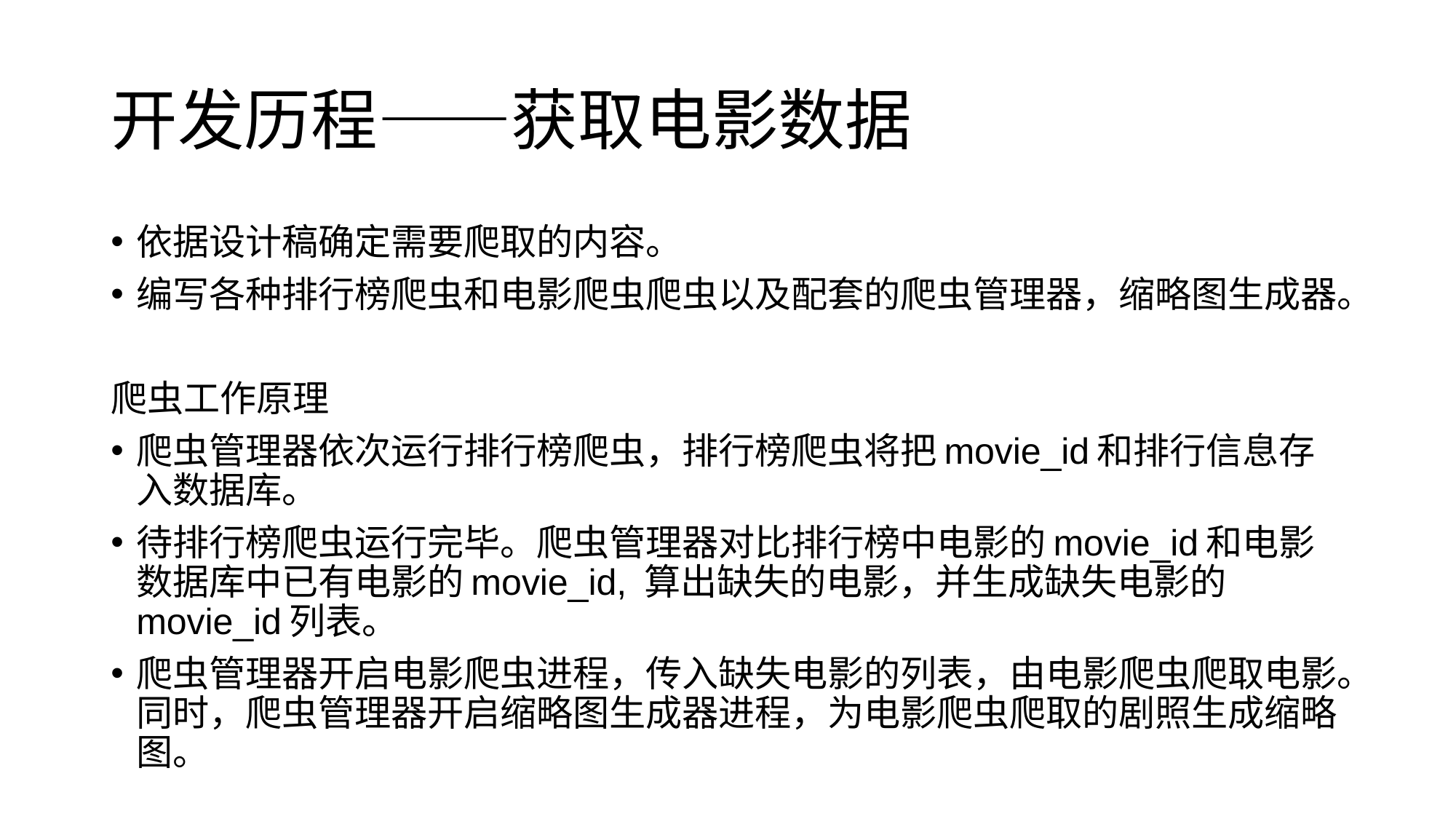

# 开发历程——获取电影数据
依据设计稿确定需要爬取的内容。
编写各种排行榜爬虫和电影爬虫爬虫以及配套的爬虫管理器，缩略图生成器。

爬虫工作原理
爬虫管理器依次运行排行榜爬虫，排行榜爬虫将把movie_id和排行信息存入数据库。
待排行榜爬虫运行完毕。爬虫管理器对比排行榜中电影的movie_id和电影数据库中已有电影的movie_id, 算出缺失的电影，并生成缺失电影的movie_id列表。
爬虫管理器开启电影爬虫进程，传入缺失电影的列表，由电影爬虫爬取电影。同时，爬虫管理器开启缩略图生成器进程，为电影爬虫爬取的剧照生成缩略图。